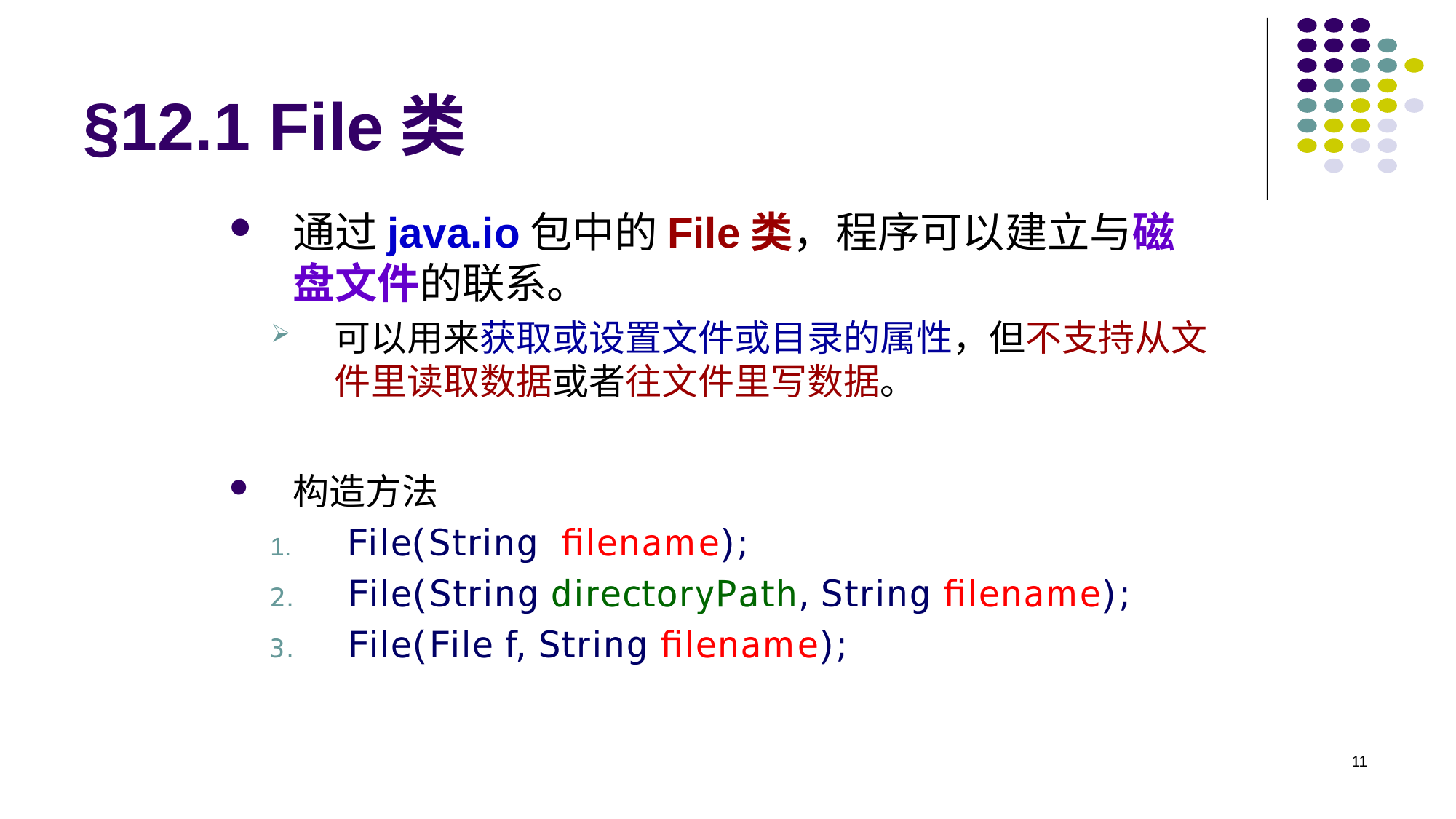

# §12.1 File类
通过java.io包中的File类，程序可以建立与磁盘文件的联系。
可以用来获取或设置文件或目录的属性，但不支持从文件里读取数据或者往文件里写数据。

构造方法
 File(String  filename);
 File(String directoryPath, String filename);
 File(File f, String filename);
11